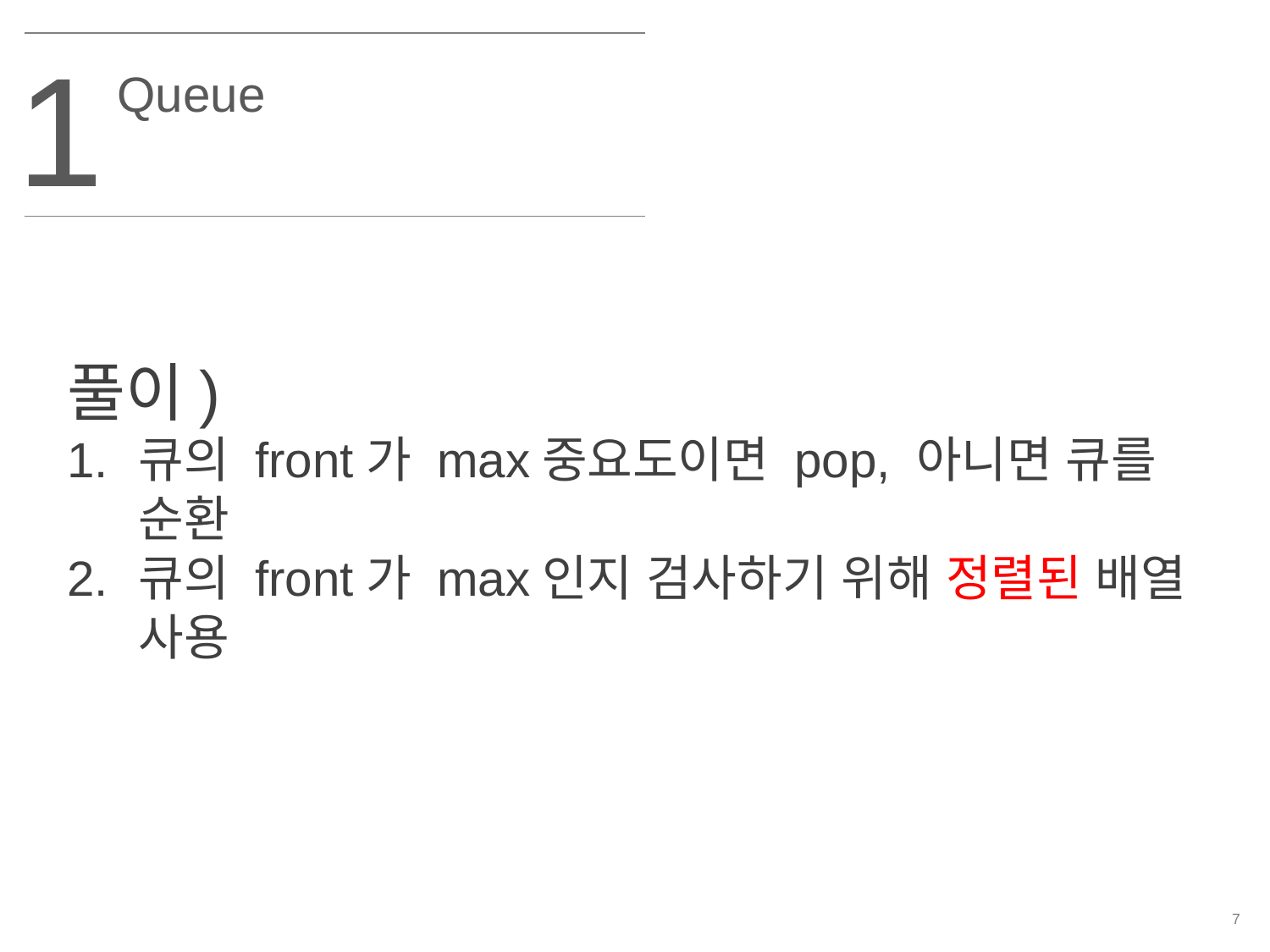

1
Queue
풀이)
큐의 front가 max중요도이면 pop, 아니면 큐를 순환
큐의 front가 max인지 검사하기 위해 정렬된 배열 사용